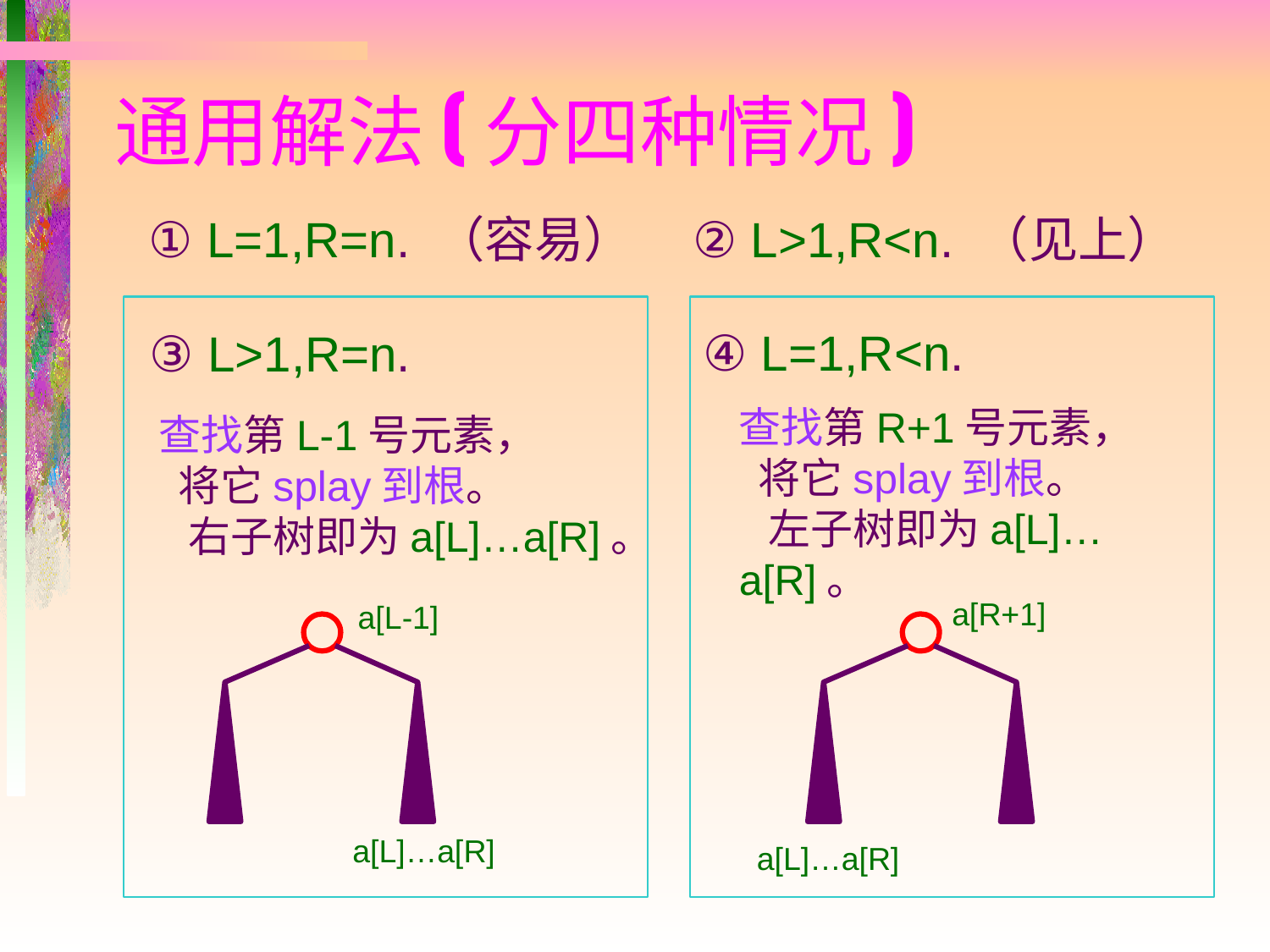

# 通用解法(分四种情况)
① L=1,R=n. （容易）
② L>1,R<n. （见上）

④ L=1,R<n.
③ L>1,R=n.
查找第R+1号元素，
  将它splay到根。
  左子树即为a[L]…a[R]。
查找第L-1号元素，
  将它splay到根。
  右子树即为a[L]…a[R]。
a[R+1]

a[L]…a[R]
a[L-1]

a[L]…a[R]